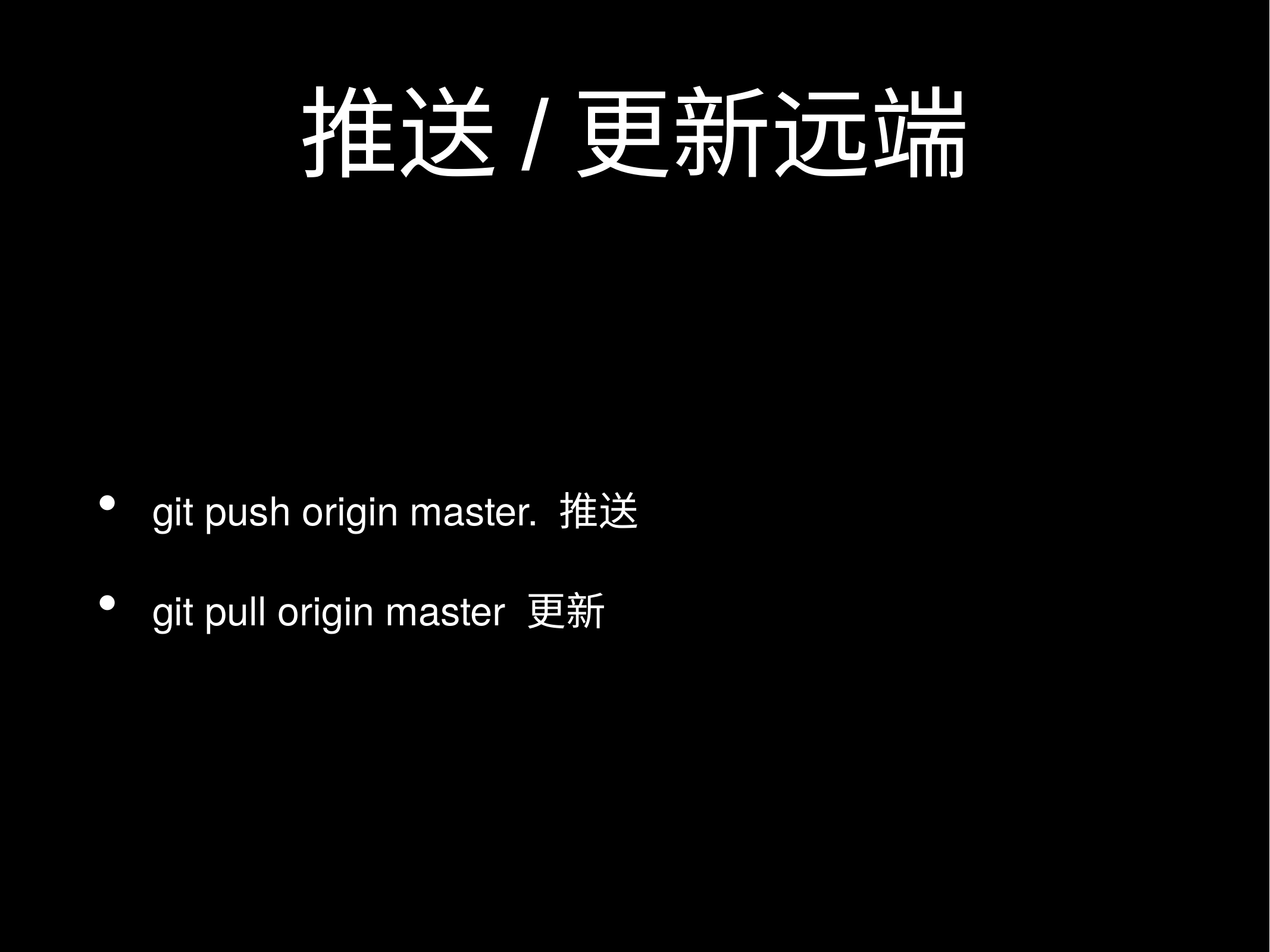

# 推送/更新远端
 git push origin master. 推送
 git pull origin master 更新